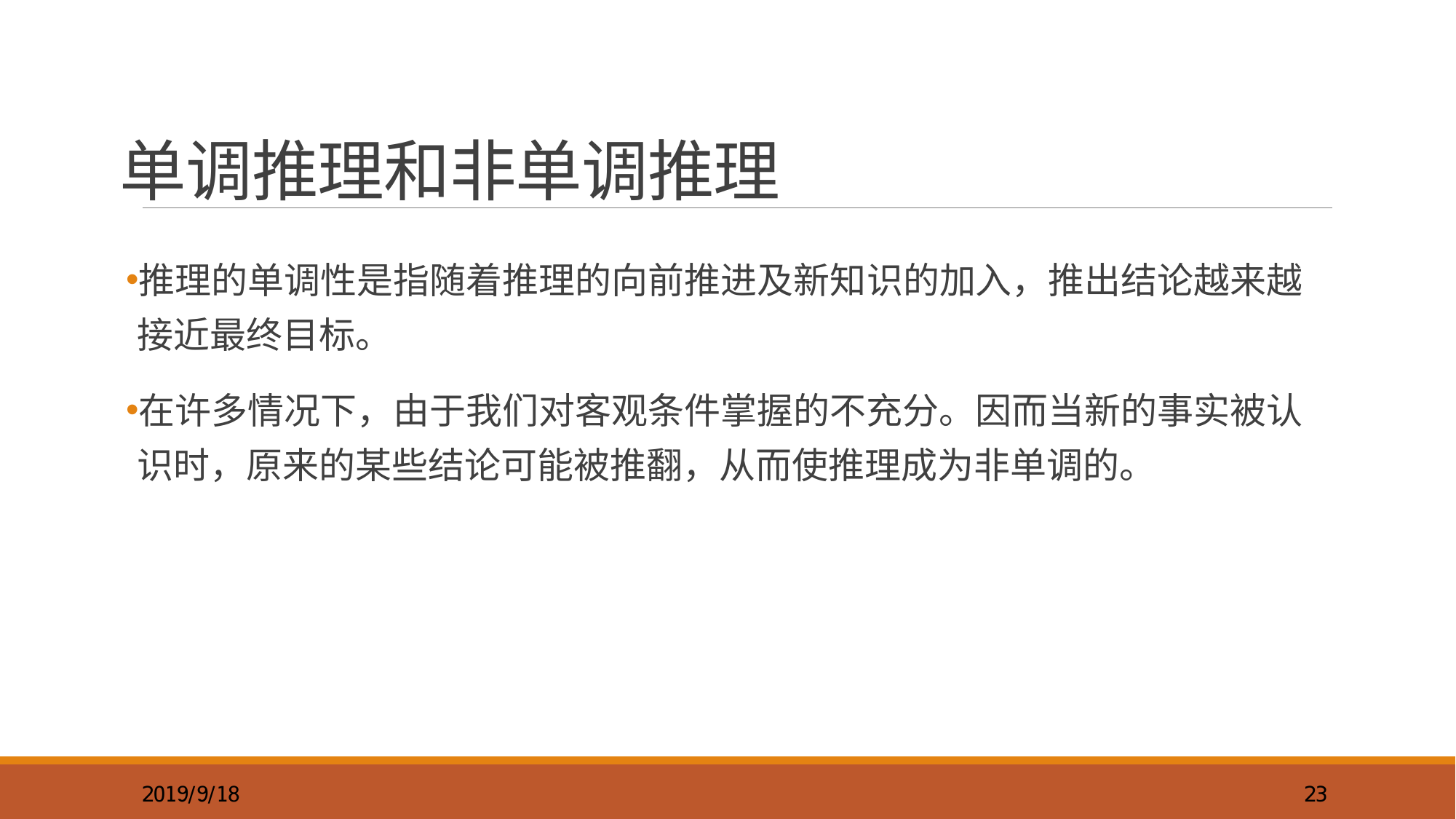

# 单调推理和非单调推理
推理的单调性是指随着推理的向前推进及新知识的加入，推出结论越来越接近最终目标。
在许多情况下，由于我们对客观条件掌握的不充分。因而当新的事实被认识时，原来的某些结论可能被推翻，从而使推理成为非单调的。
2019/9/18
23